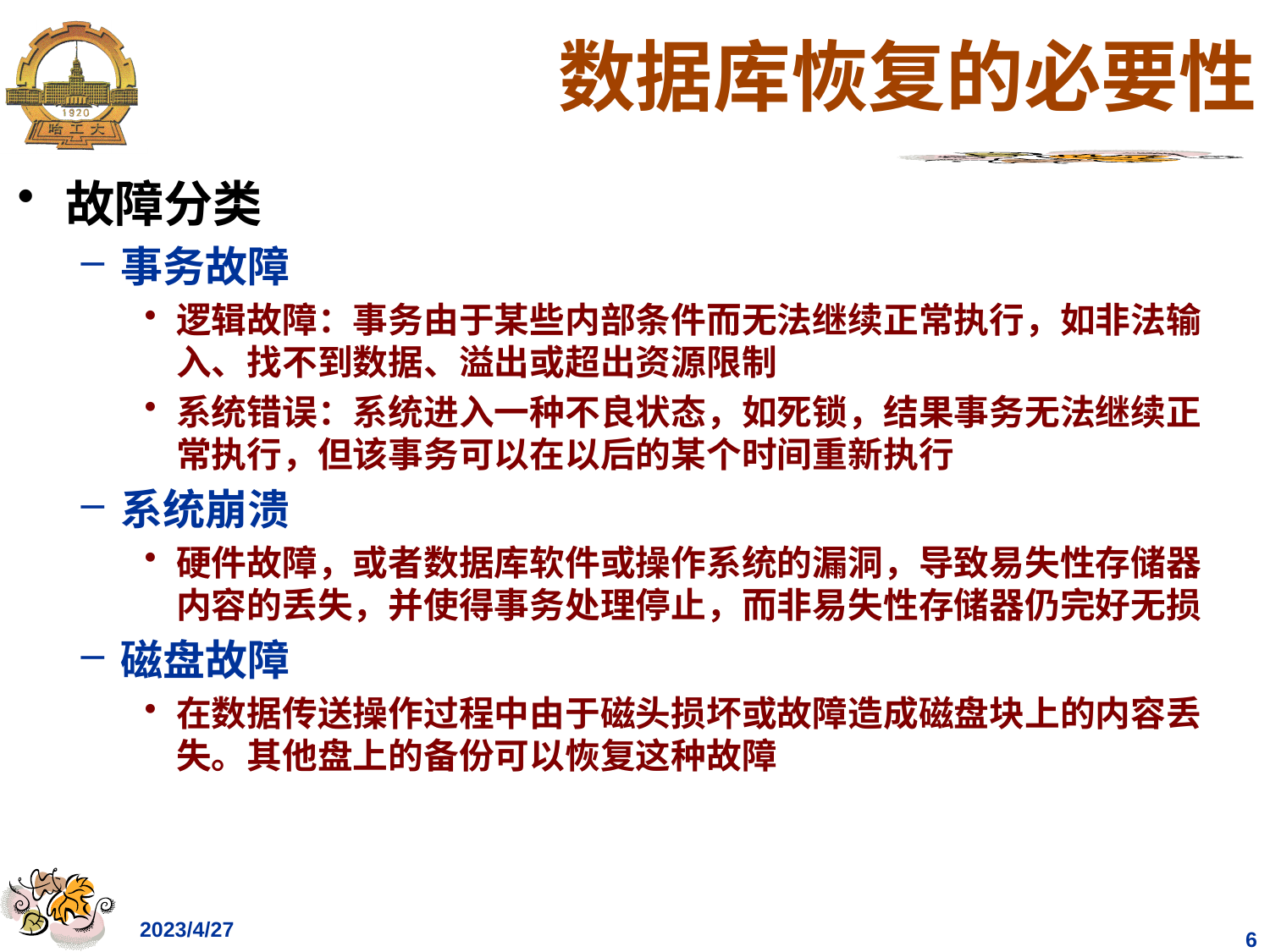

# 数据库恢复的必要性
故障分类
事务故障
逻辑故障：事务由于某些内部条件而无法继续正常执行，如非法输入、找不到数据、溢出或超出资源限制
系统错误：系统进入一种不良状态，如死锁，结果事务无法继续正常执行，但该事务可以在以后的某个时间重新执行
系统崩溃
硬件故障，或者数据库软件或操作系统的漏洞，导致易失性存储器内容的丢失，并使得事务处理停止，而非易失性存储器仍完好无损
磁盘故障
在数据传送操作过程中由于磁头损坏或故障造成磁盘块上的内容丢失。其他盘上的备份可以恢复这种故障
2023/4/27

6